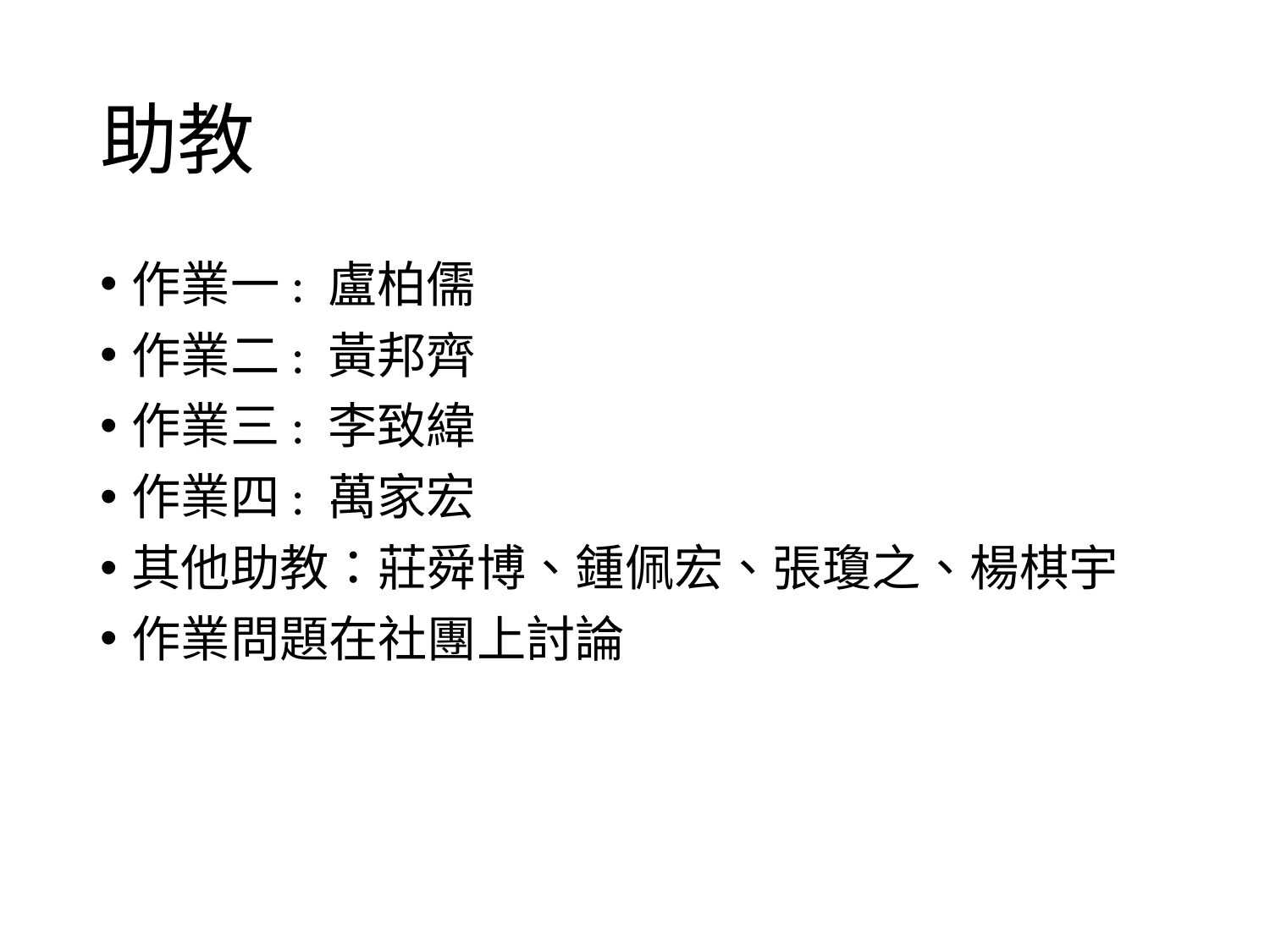

# 助教
作業一: 盧柏儒
作業二: 黃邦齊
作業三: 李致緯
作業四: 萬家宏
其他助教：莊舜博、鍾佩宏、張瓊之、楊棋宇
作業問題在社團上討論